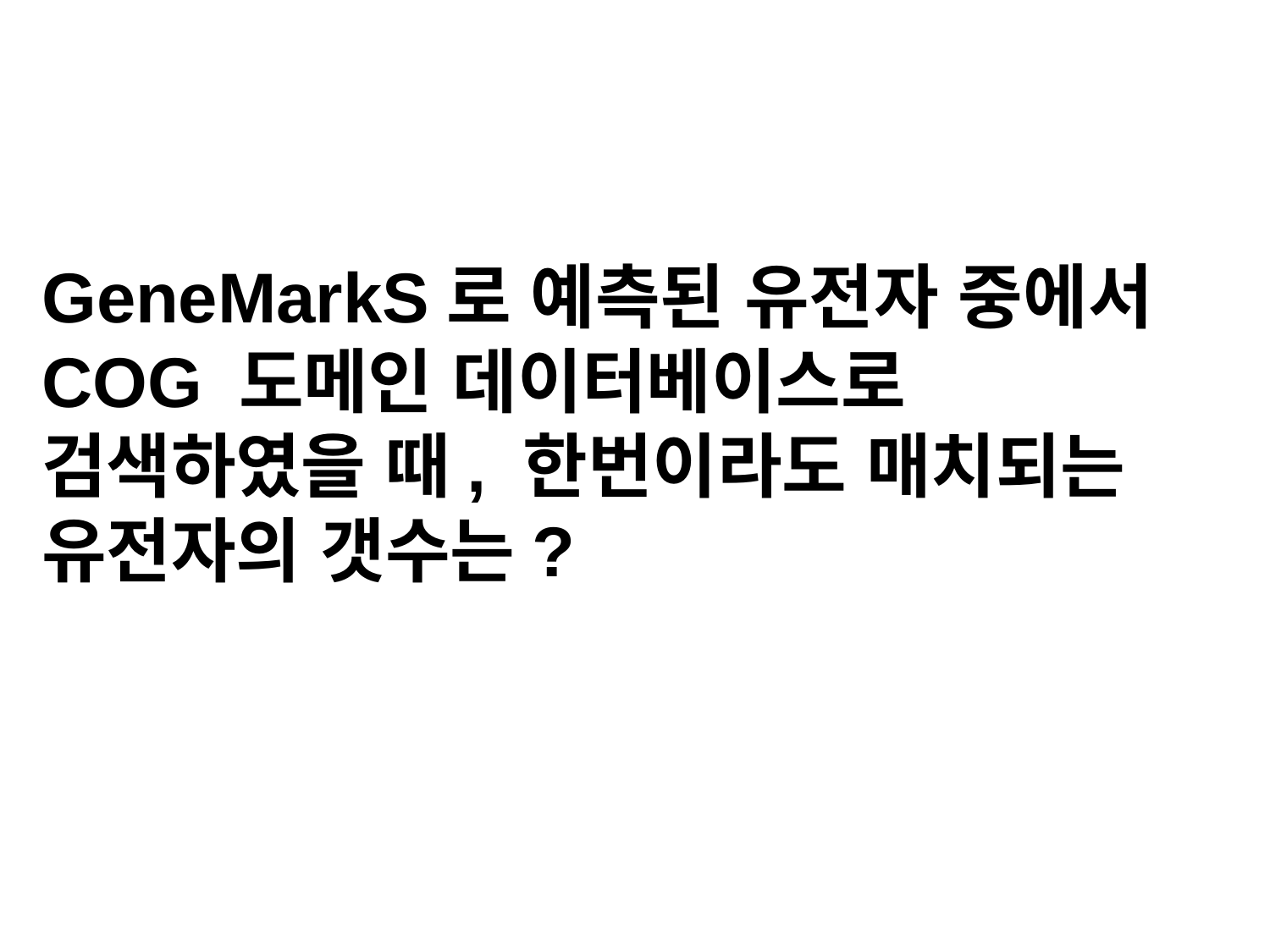

GeneMarkS로 예측된 유전자 중에서 COG 도메인 데이터베이스로 검색하였을 때, 한번이라도 매치되는 유전자의 갯수는?